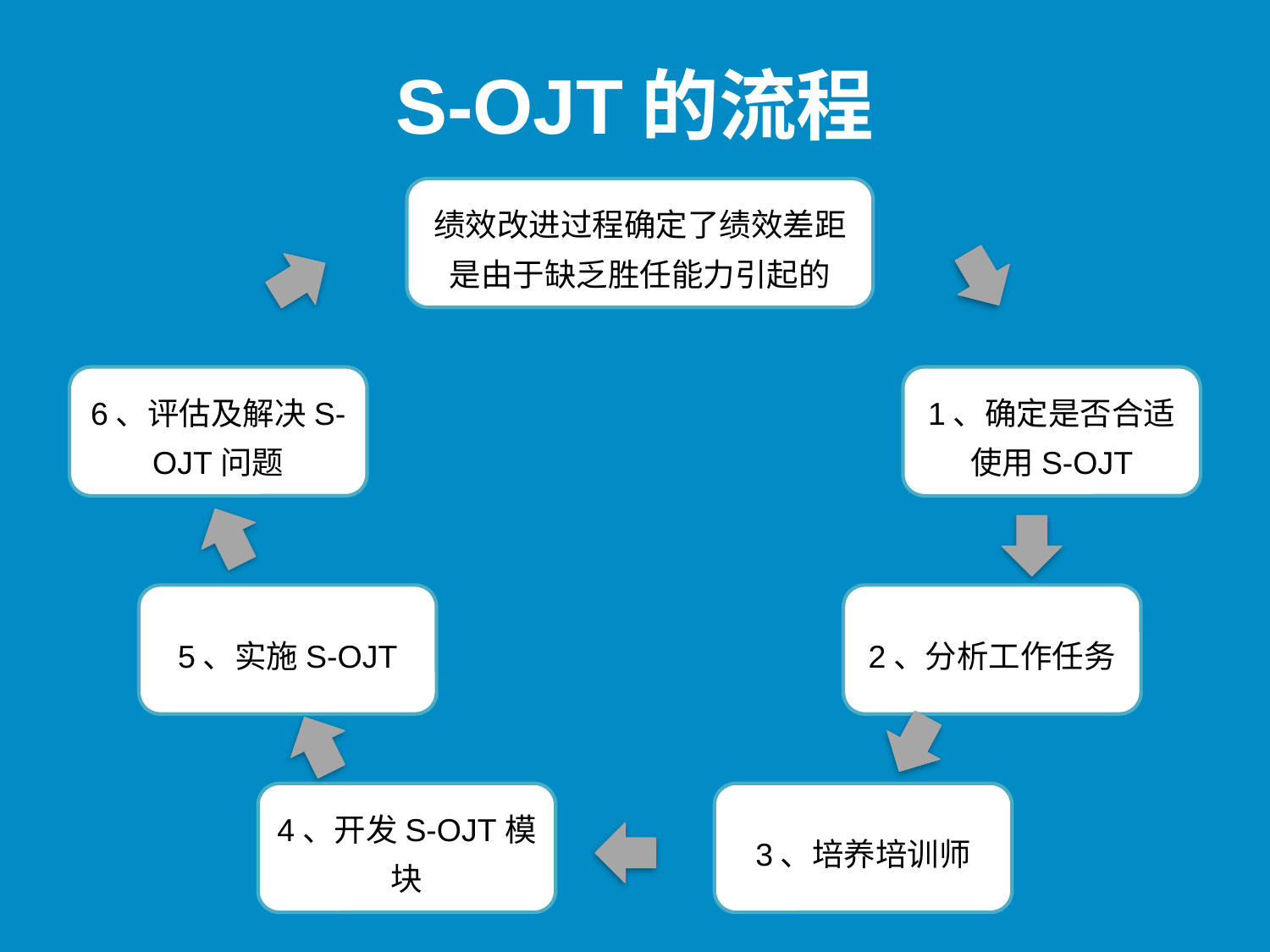

S-OJT的流程
绩效改进过程确定了绩效差距是由于缺乏胜任能力引起的

6、评估及解决S-OJT问题
1、确定是否合适使用S-OJT

5、实施S-OJT
2、分析工作任务

4、开发S-OJT模块
3、培养培训师